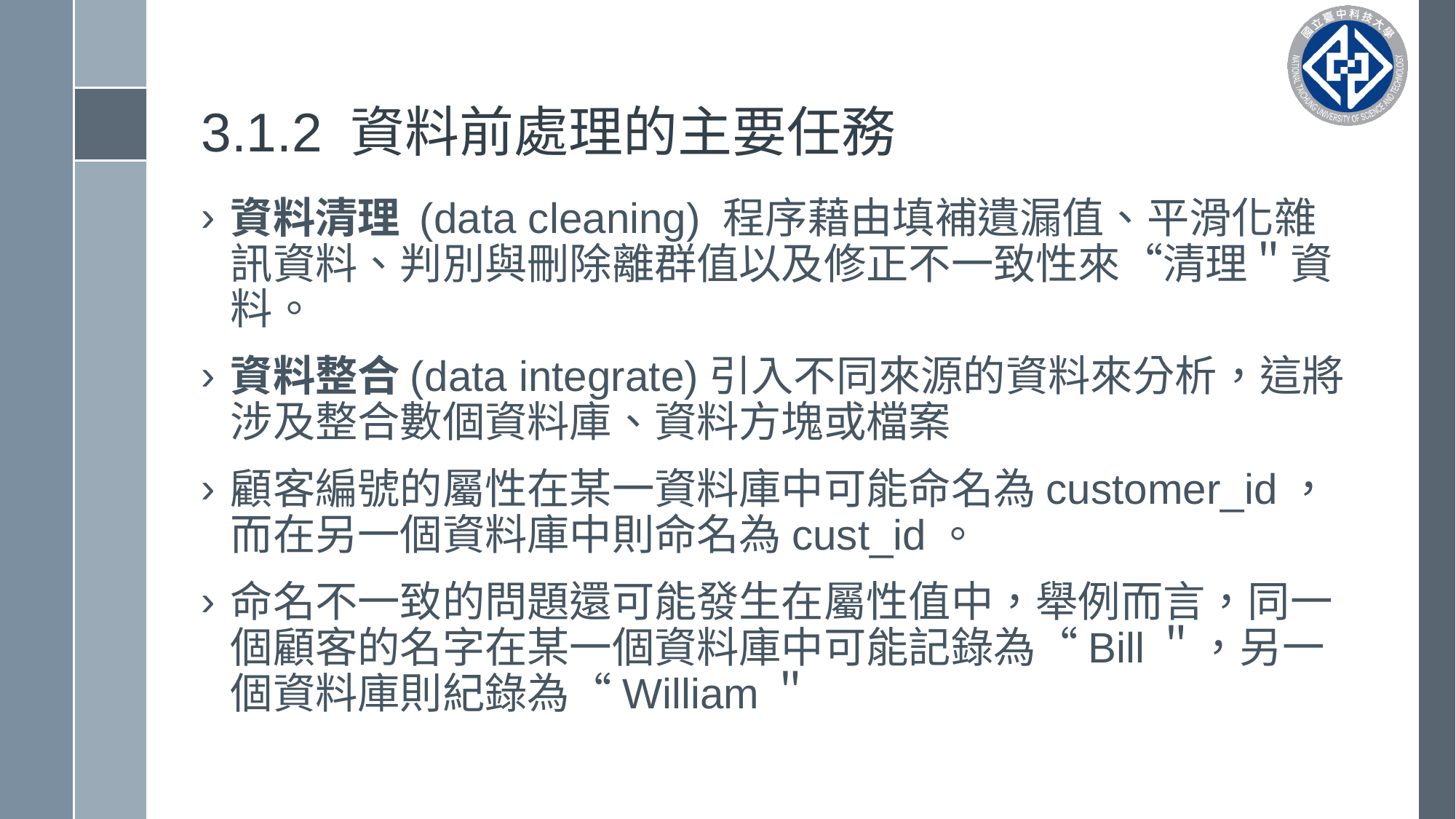

# 3.1.2 資料前處理的主要任務
資料清理 (data cleaning) 程序藉由填補遺漏值、平滑化雜訊資料、判別與刪除離群值以及修正不一致性來“清理＂資料。
資料整合(data integrate)引入不同來源的資料來分析，這將涉及整合數個資料庫、資料方塊或檔案
顧客編號的屬性在某一資料庫中可能命名為customer_id，而在另一個資料庫中則命名為cust_id。
命名不一致的問題還可能發生在屬性值中，舉例而言，同一個顧客的名字在某一個資料庫中可能記錄為“Bill＂，另一個資料庫則紀錄為“William＂